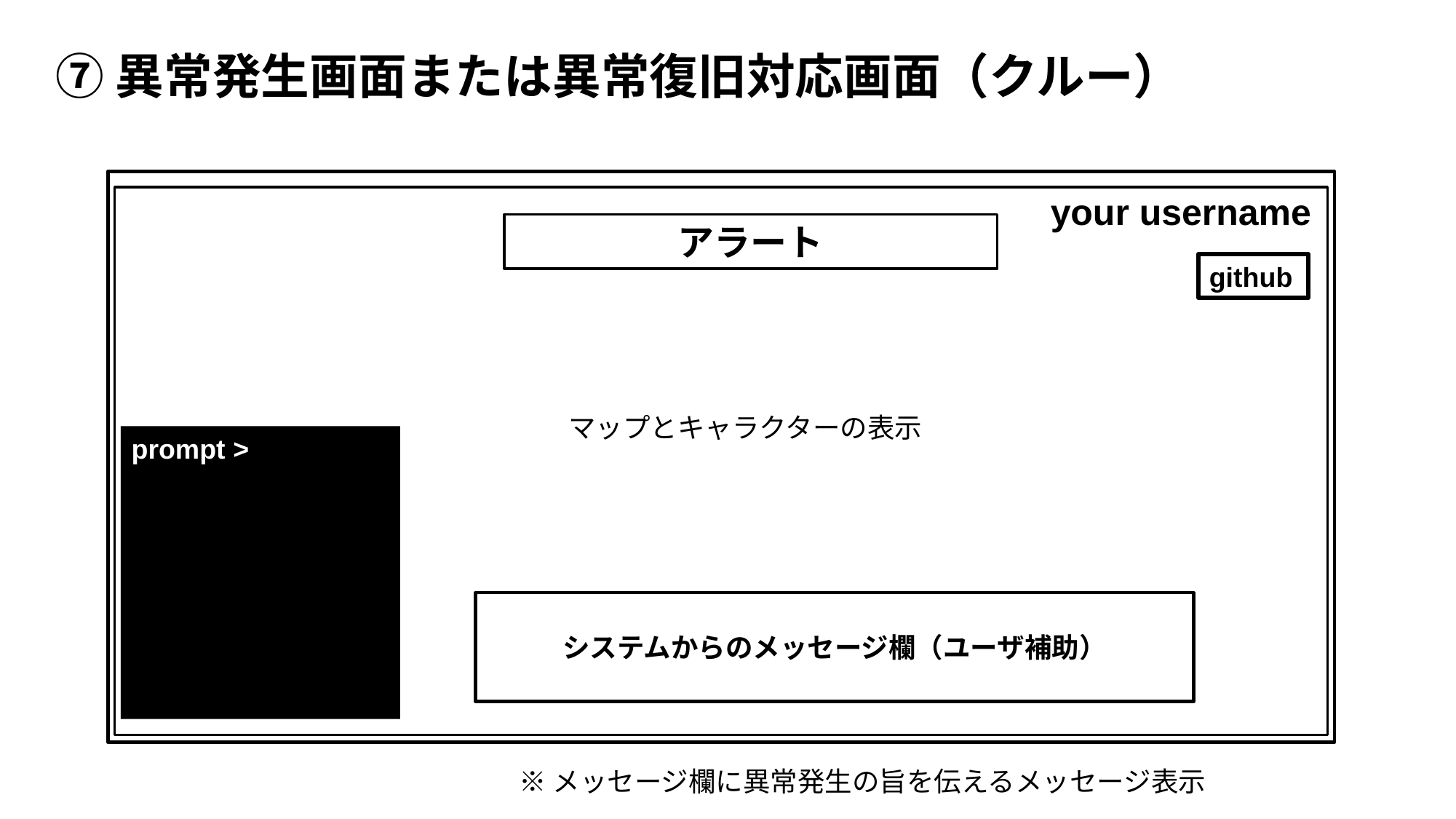

⑦異常発生画面または異常復旧対応画面（クルー）

your username

アラート
github
マップとキャラクターの表示

prompt >

システムからのメッセージ欄（ユーザ補助）

※メッセージ欄に異常発生の旨を伝えるメッセージ表示